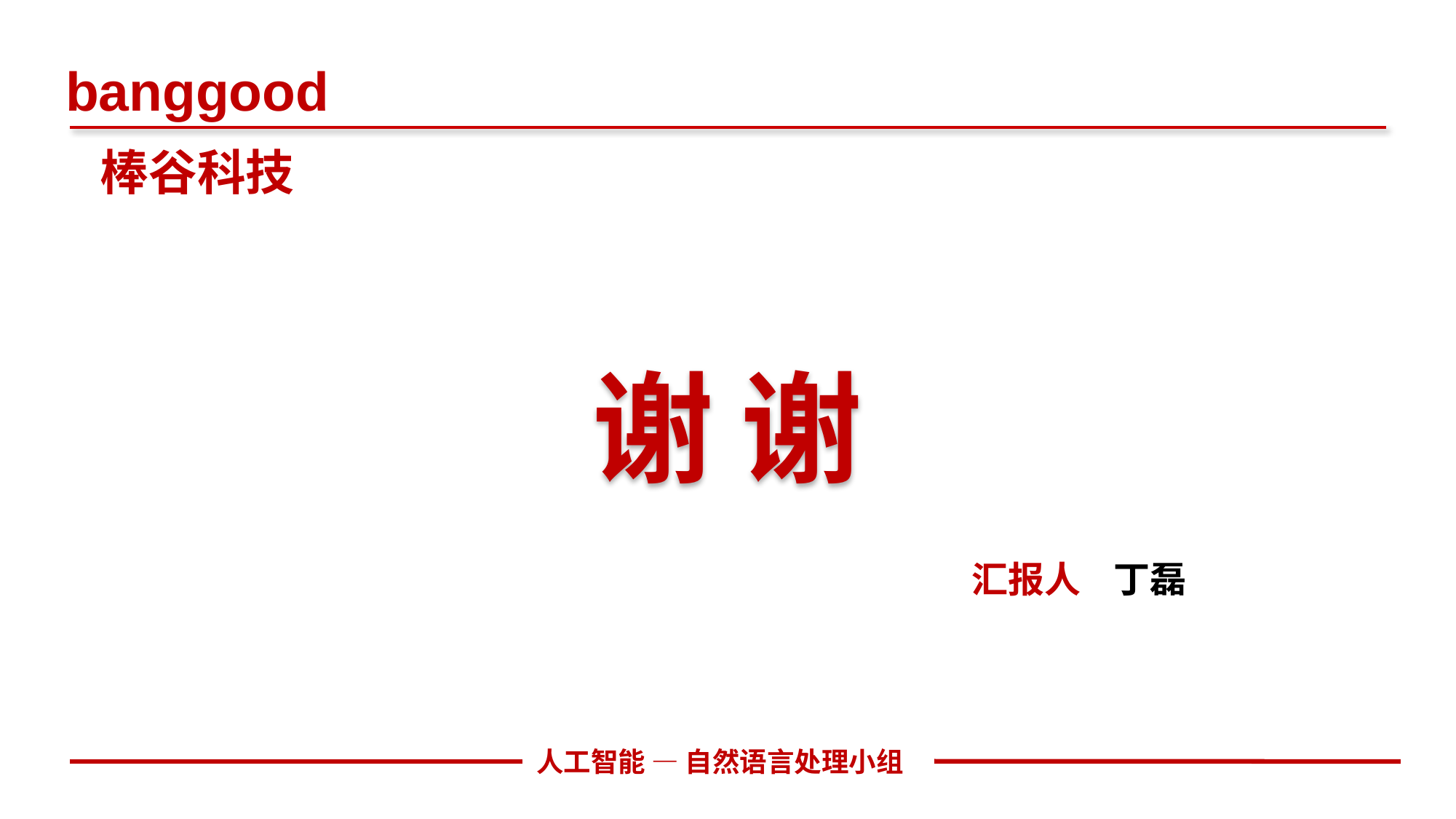

banggood

棒谷科技
谢 谢
汇报人    丁磊
人工智能 — 自然语言处理小组